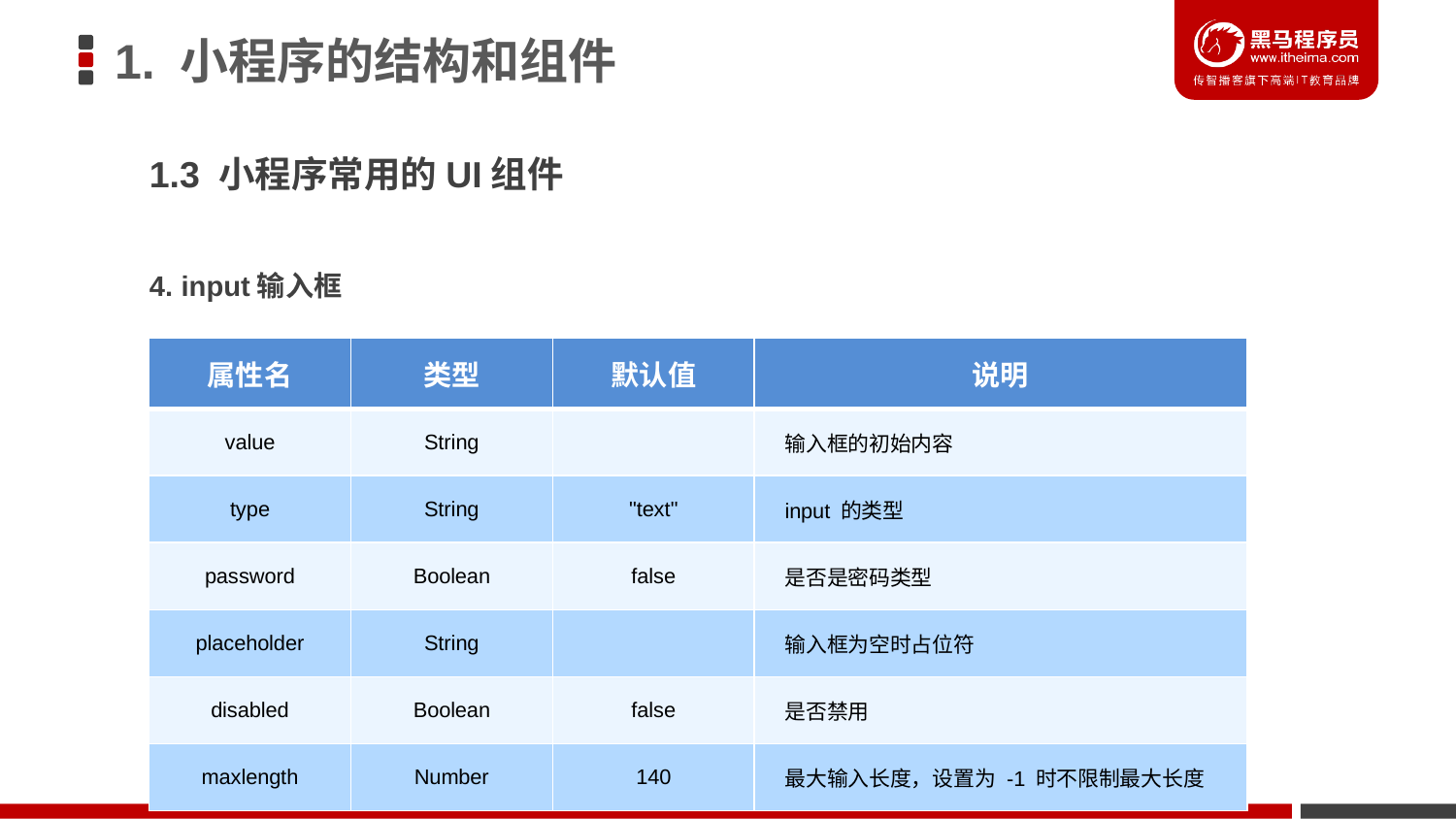

# 1. 小程序的结构和组件
1.3 小程序常用的UI组件
4. input输入框
| 属性名 | 类型 | 默认值 | 说明 |
| --- | --- | --- | --- |
| value | String |  | 输入框的初始内容 |
| type | String | "text" | input 的类型 |
| password | Boolean | false | 是否是密码类型 |
| placeholder | String |  | 输入框为空时占位符 |
| disabled | Boolean | false | 是否禁用 |
| maxlength | Number | 140 | 最大输入长度，设置为 -1 时不限制最大长度 |